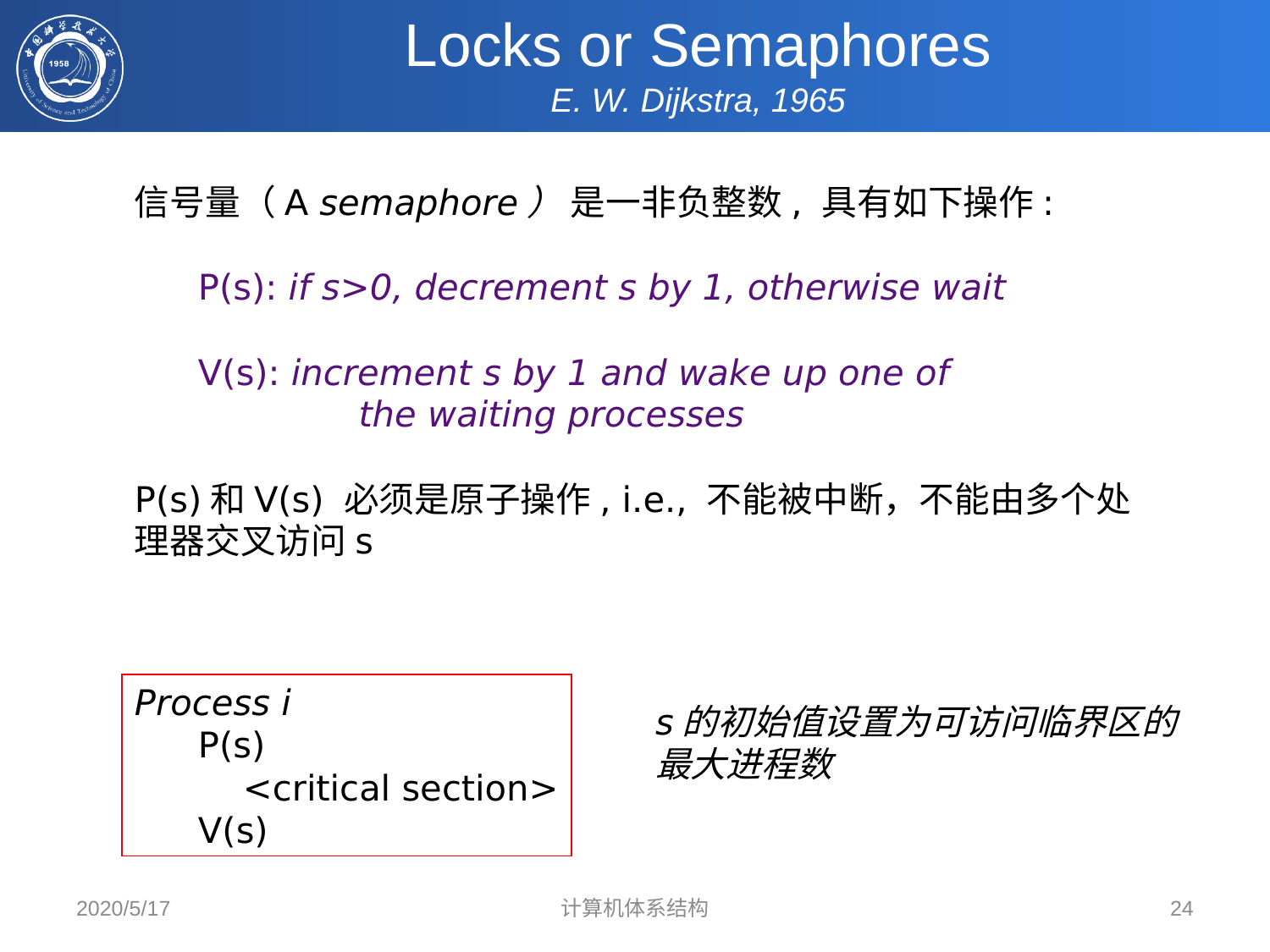

# Locks or Semaphores E. W. Dijkstra, 1965
信号量（A semaphore） 是一非负整数, 具有如下操作:

P(s): if s>0, decrement s by 1, otherwise wait

V(s): increment s by 1 and wake up one of
	   the waiting processes

P(s)和V(s) 必须是原子操作, i.e., 不能被中断，不能由多个处理器交叉访问s
Process i
P(s)
    <critical section>
V(s)
s的初始值设置为可访问临界区的最大进程数
2020/5/17
计算机体系结构
24